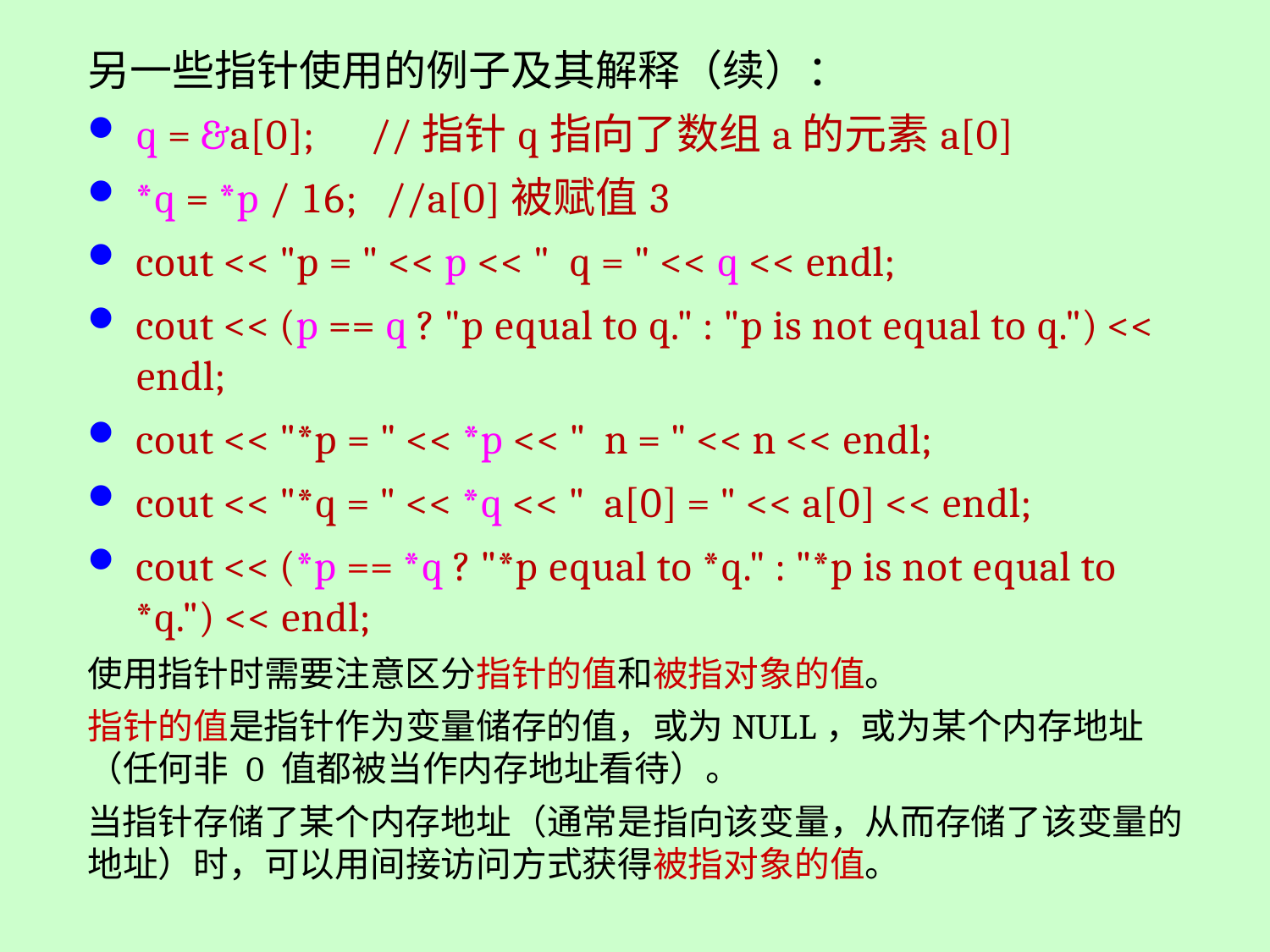

另一些指针使用的例子及其解释（续）：
q = &a[0];      //指针q指向了数组a的元素a[0]
*q = *p / 16;   //a[0]被赋值3
cout << "p = " << p << "  q = " << q << endl;
cout << (p == q ? "p equal to q." : "p is not equal to q.") << endl;
cout << "*p = " << *p << "  n = " << n << endl;
cout << "*q = " << *q << "  a[0] = " << a[0] << endl;
cout << (*p == *q ? "*p equal to *q." : "*p is not equal to *q.") << endl;
使用指针时需要注意区分指针的值和被指对象的值。
指针的值是指针作为变量储存的值，或为NULL，或为某个内存地址（任何非 0 值都被当作内存地址看待）。
当指针存储了某个内存地址（通常是指向该变量，从而存储了该变量的地址）时，可以用间接访问方式获得被指对象的值。
21